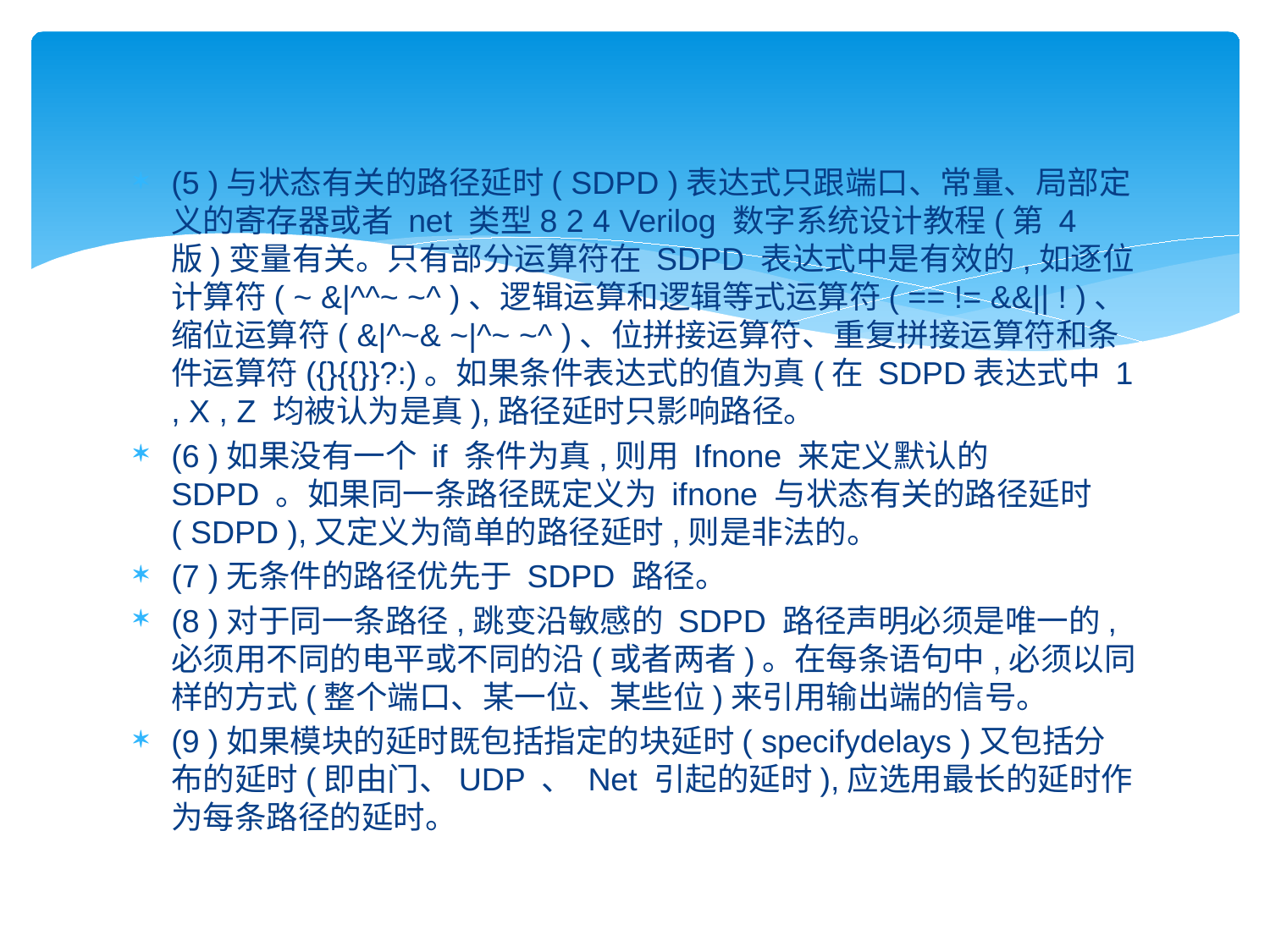

#
(5 )与状态有关的路径延时( SDPD )表达式只跟端口、常量、局部定义的寄存器或者 net 类型8 2 4 Verilog 数字系统设计教程(第 4 版)变量有关。只有部分运算符在 SDPD 表达式中是有效的,如逐位计算符( ~ &|^^~ ~^ )、逻辑运算和逻辑等式运算符( == != &&|| ! )、缩位运算符( &|^~& ~|^~ ~^ )、位拼接运算符、重复拼接运算符和条件运算符({}{{}}?:)。如果条件表达式的值为真(在 SDPD表达式中 1 , X , Z 均被认为是真),路径延时只影响路径。
(6 )如果没有一个 if 条件为真,则用 Ifnone 来定义默认的 SDPD 。如果同一条路径既定义为 ifnone 与状态有关的路径延时( SDPD ),又定义为简单的路径延时,则是非法的。
(7 )无条件的路径优先于 SDPD 路径。
(8 )对于同一条路径,跳变沿敏感的 SDPD 路径声明必须是唯一的,必须用不同的电平或不同的沿(或者两者)。在每条语句中,必须以同样的方式(整个端口、某一位、某些位)来引用输出端的信号。
(9 )如果模块的延时既包括指定的块延时( specifydelays )又包括分布的延时(即由门、UDP 、 Net 引起的延时),应选用最长的延时作为每条路径的延时。